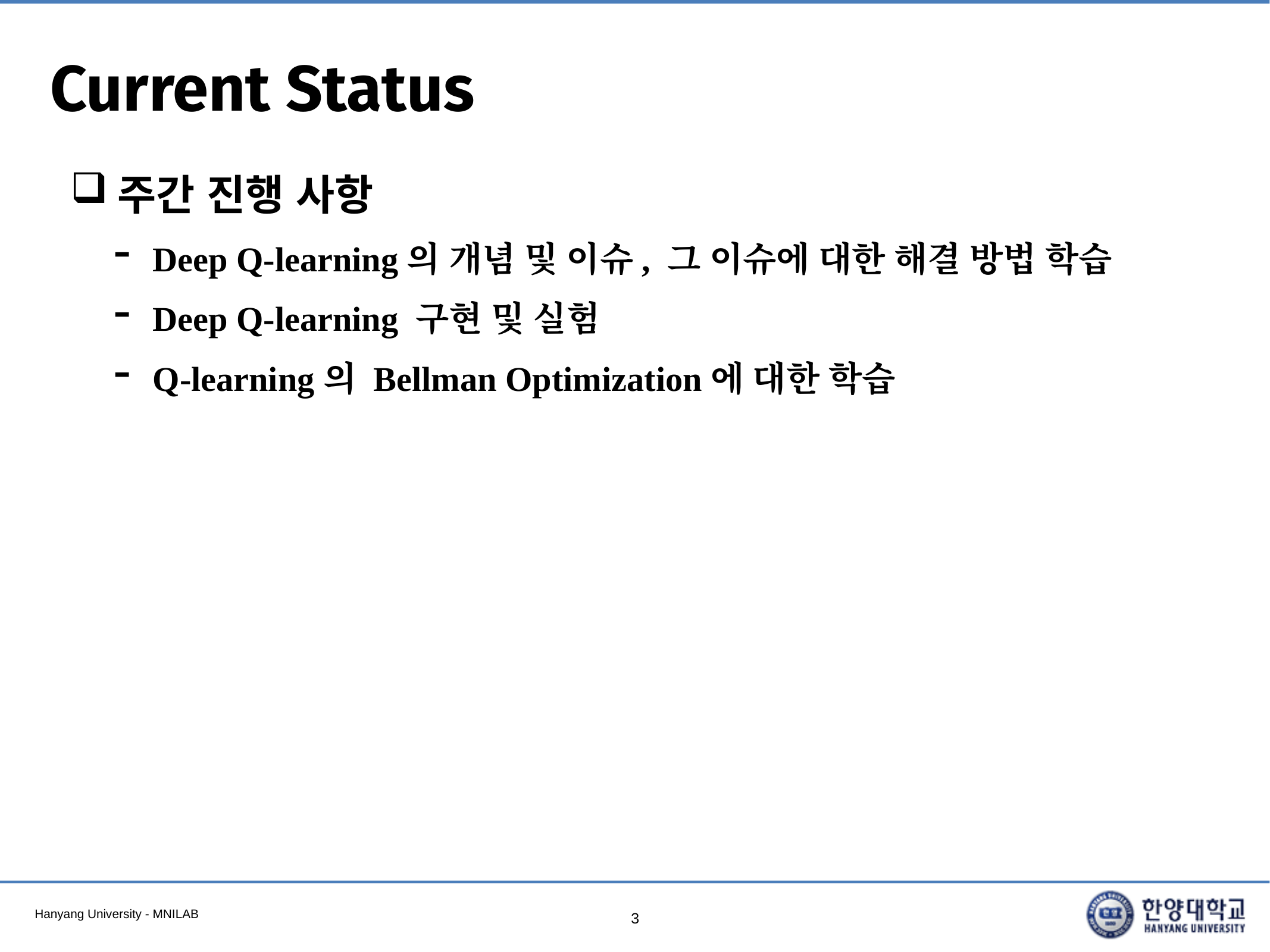

# Current Status
주간 진행 사항
Deep Q-learning의 개념 및 이슈, 그 이슈에 대한 해결 방법 학습
Deep Q-learning 구현 및 실험
Q-learning의 Bellman Optimization에 대한 학습
3